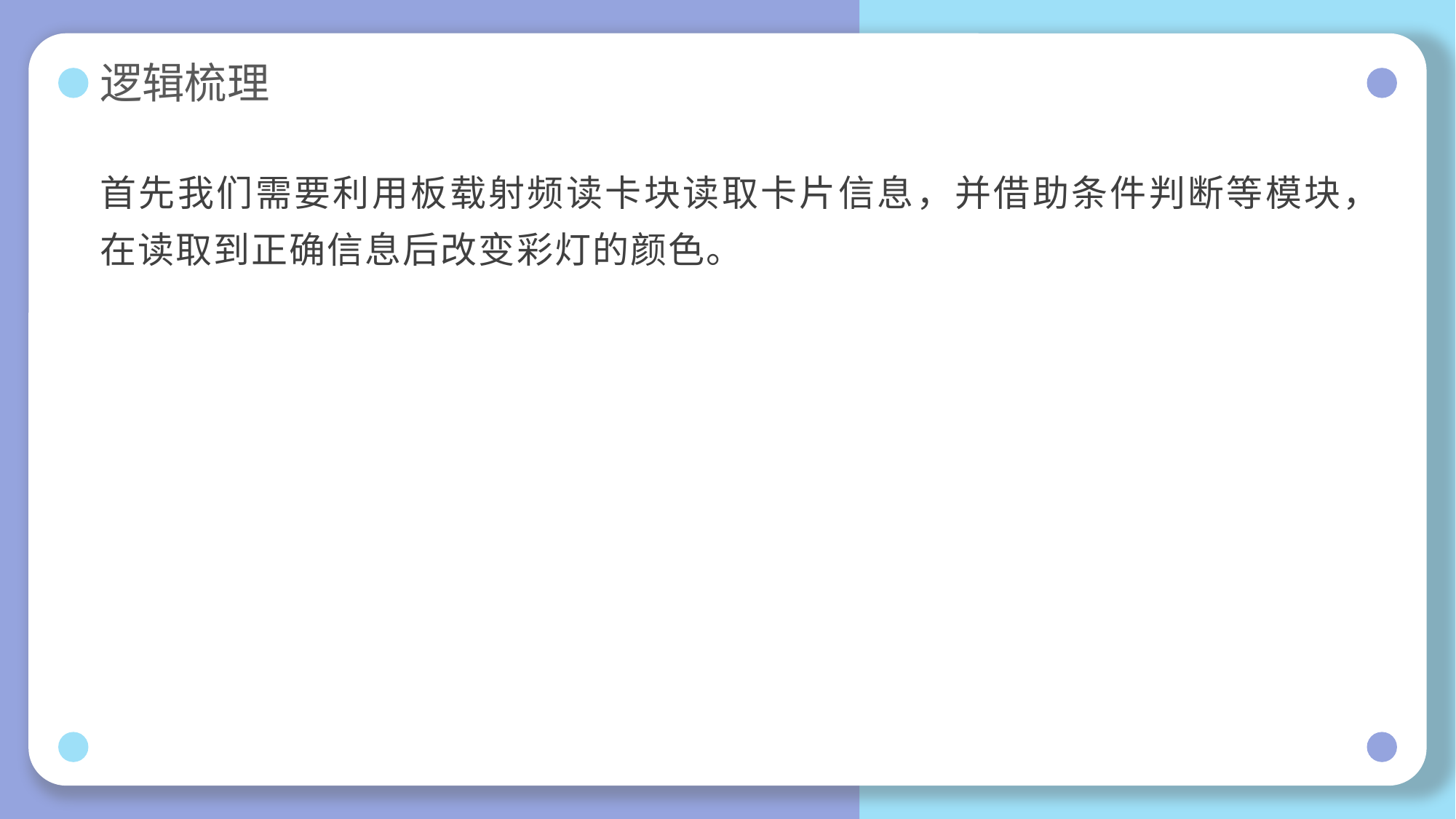

# 逻辑梳理
首先我们需要利用板载射频读卡块读取卡片信息，并借助条件判断等模块，在读取到正确信息后改变彩灯的颜色。